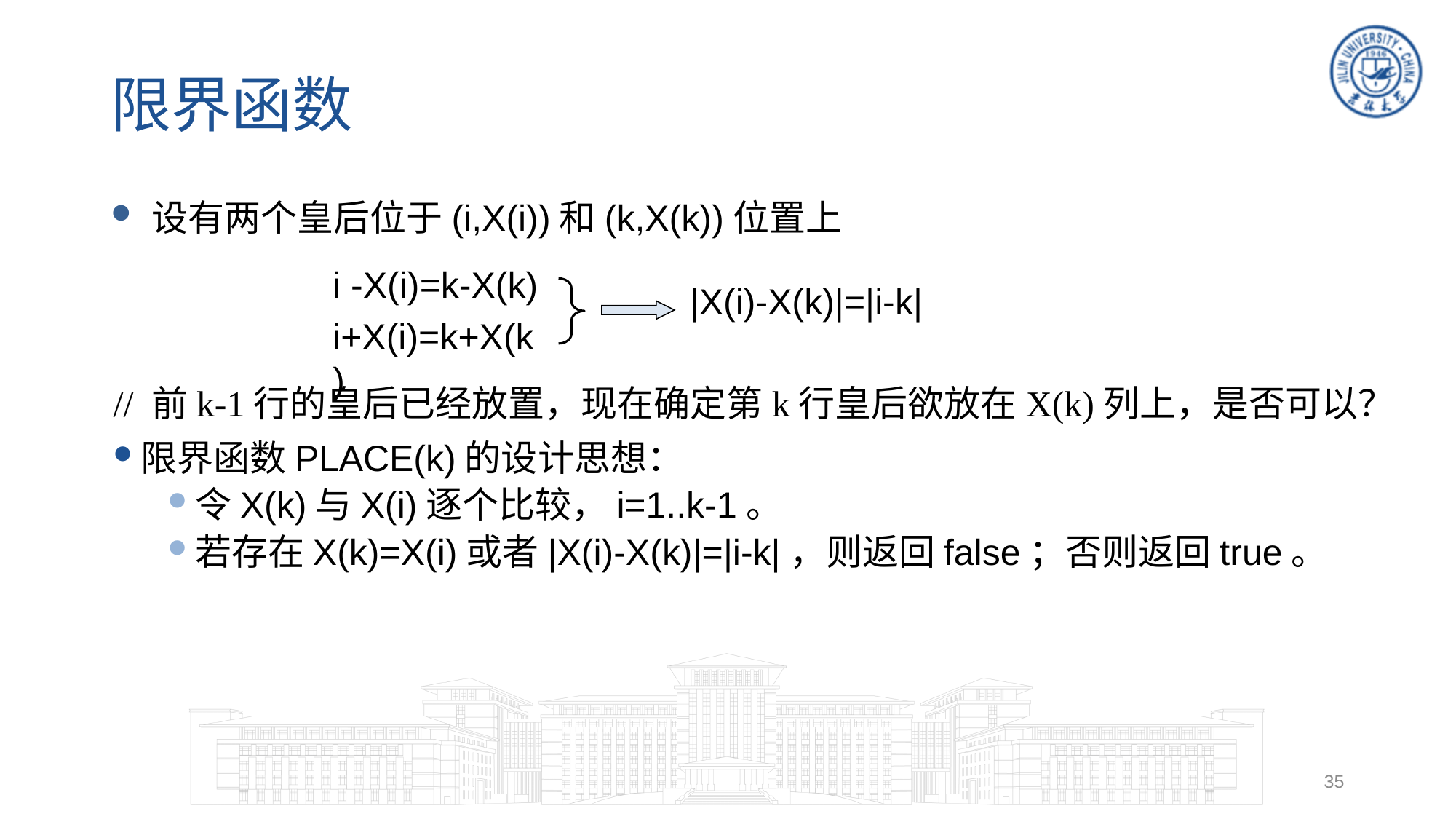

# 限界函数
设有两个皇后位于(i,X(i))和(k,X(k))位置上
i -X(i)=k-X(k)
|X(i)-X(k)|=|i-k|

i+X(i)=k+X(k)
// 前k-1行的皇后已经放置，现在确定第k行皇后欲放在X(k)列上，是否可以？
限界函数PLACE(k)的设计思想：
令X(k)与X(i)逐个比较，i=1..k-1。
若存在X(k)=X(i)或者|X(i)-X(k)|=|i-k|，则返回false；否则返回true。
35